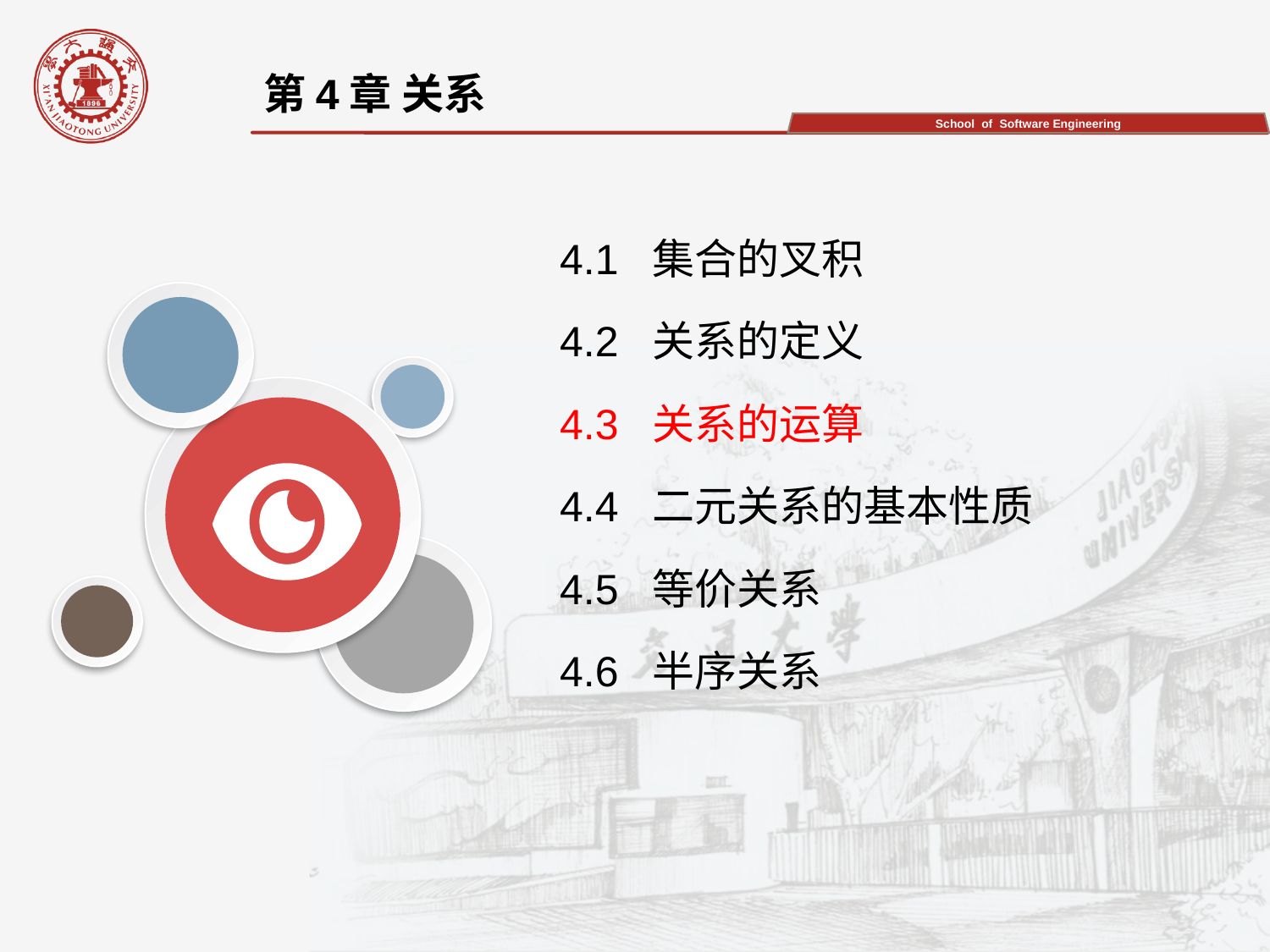

第4章 关系
4.1  集合的叉积
4.2  关系的定义
4.3  关系的运算
4.4  二元关系的基本性质
4.5  等价关系
4.6  半序关系